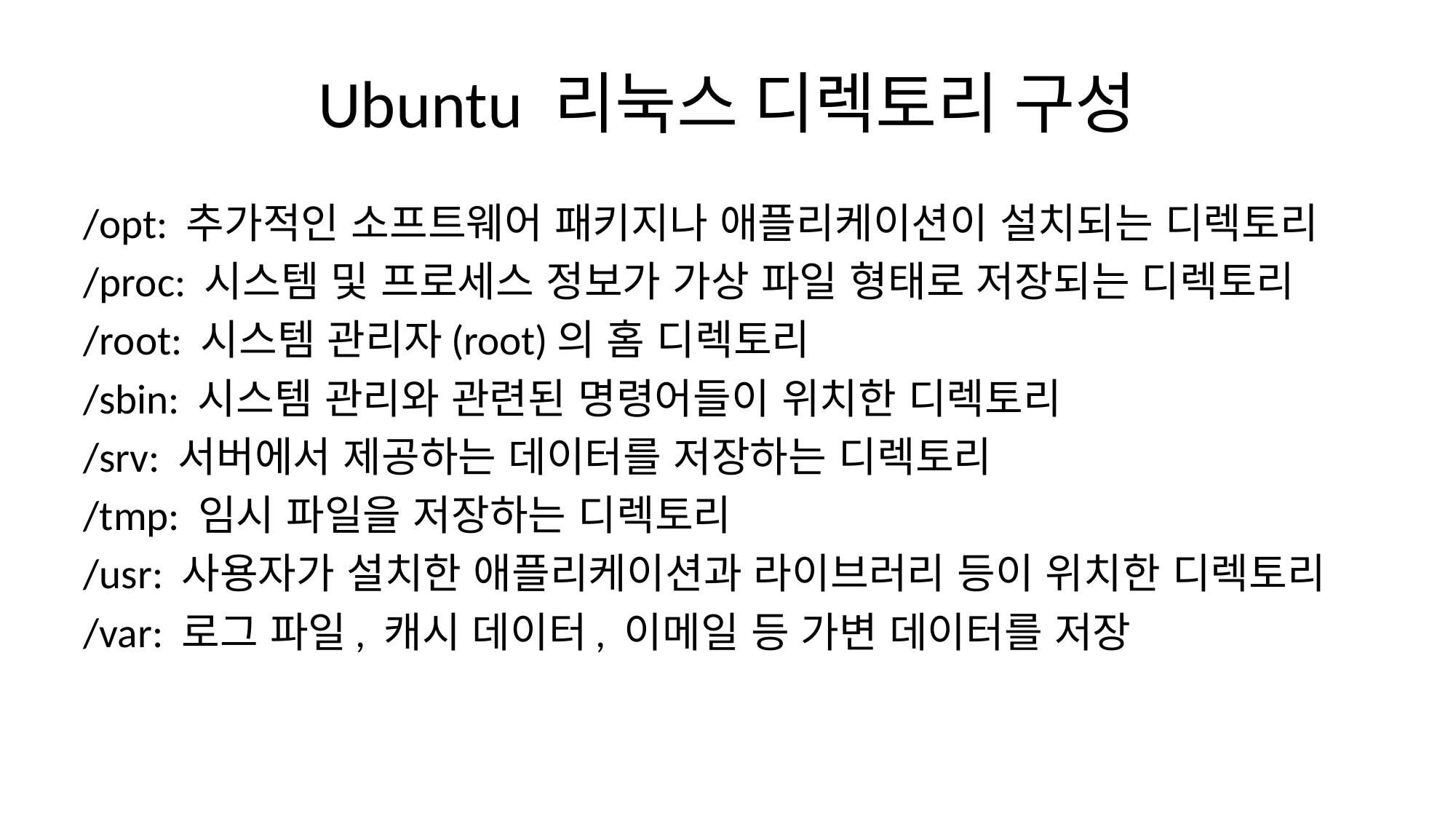

# Ubuntu 리눅스 디렉토리 구성
/opt: 추가적인 소프트웨어 패키지나 애플리케이션이 설치되는 디렉토리
/proc: 시스템 및 프로세스 정보가 가상 파일 형태로 저장되는 디렉토리
/root: 시스템 관리자(root)의 홈 디렉토리
/sbin: 시스템 관리와 관련된 명령어들이 위치한 디렉토리
/srv: 서버에서 제공하는 데이터를 저장하는 디렉토리
/tmp: 임시 파일을 저장하는 디렉토리
/usr: 사용자가 설치한 애플리케이션과 라이브러리 등이 위치한 디렉토리
/var: 로그 파일, 캐시 데이터, 이메일 등 가변 데이터를 저장